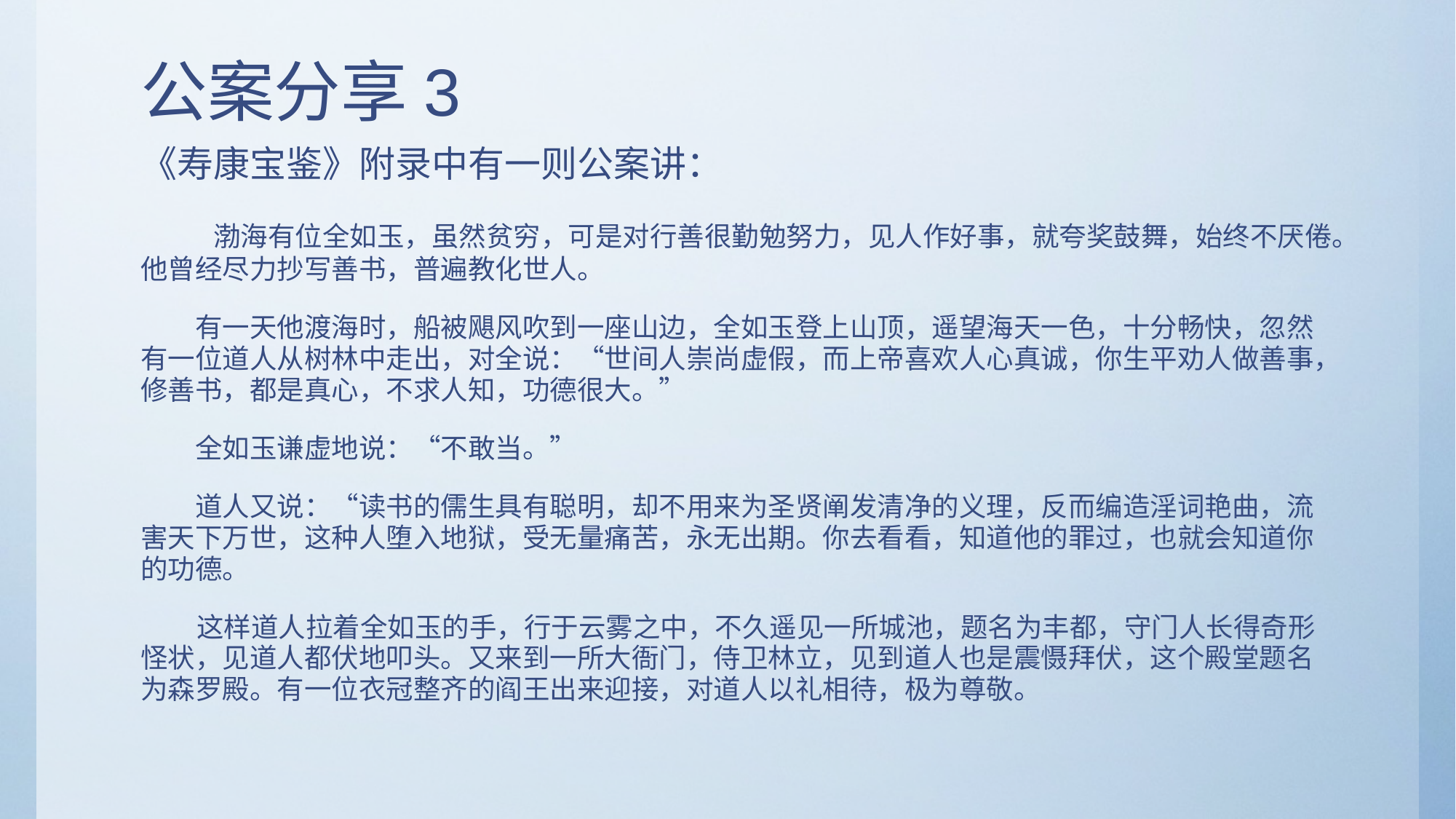

# 公案分享3
《寿康宝鉴》附录中有一则公案讲：
　　渤海有位全如玉，虽然贫穷，可是对行善很勤勉努力，见人作好事，就夸奖鼓舞，始终不厌倦。他曾经尽力抄写善书，普遍教化世人。
　　有一天他渡海时，船被飓风吹到一座山边，全如玉登上山顶，遥望海天一色，十分畅快，忽然有一位道人从树林中走出，对全说：“世间人崇尚虚假，而上帝喜欢人心真诚，你生平劝人做善事，修善书，都是真心，不求人知，功德很大。”
　　全如玉谦虚地说：“不敢当。”
　　道人又说：“读书的儒生具有聪明，却不用来为圣贤阐发清净的义理，反而编造淫词艳曲，流害天下万世，这种人堕入地狱，受无量痛苦，永无出期。你去看看，知道他的罪过，也就会知道你的功德。
        这样道人拉着全如玉的手，行于云雾之中，不久遥见一所城池，题名为丰都，守门人长得奇形怪状，见道人都伏地叩头。又来到一所大衙门，侍卫林立，见到道人也是震慑拜伏，这个殿堂题名为森罗殿。有一位衣冠整齐的阎王出来迎接，对道人以礼相待，极为尊敬。